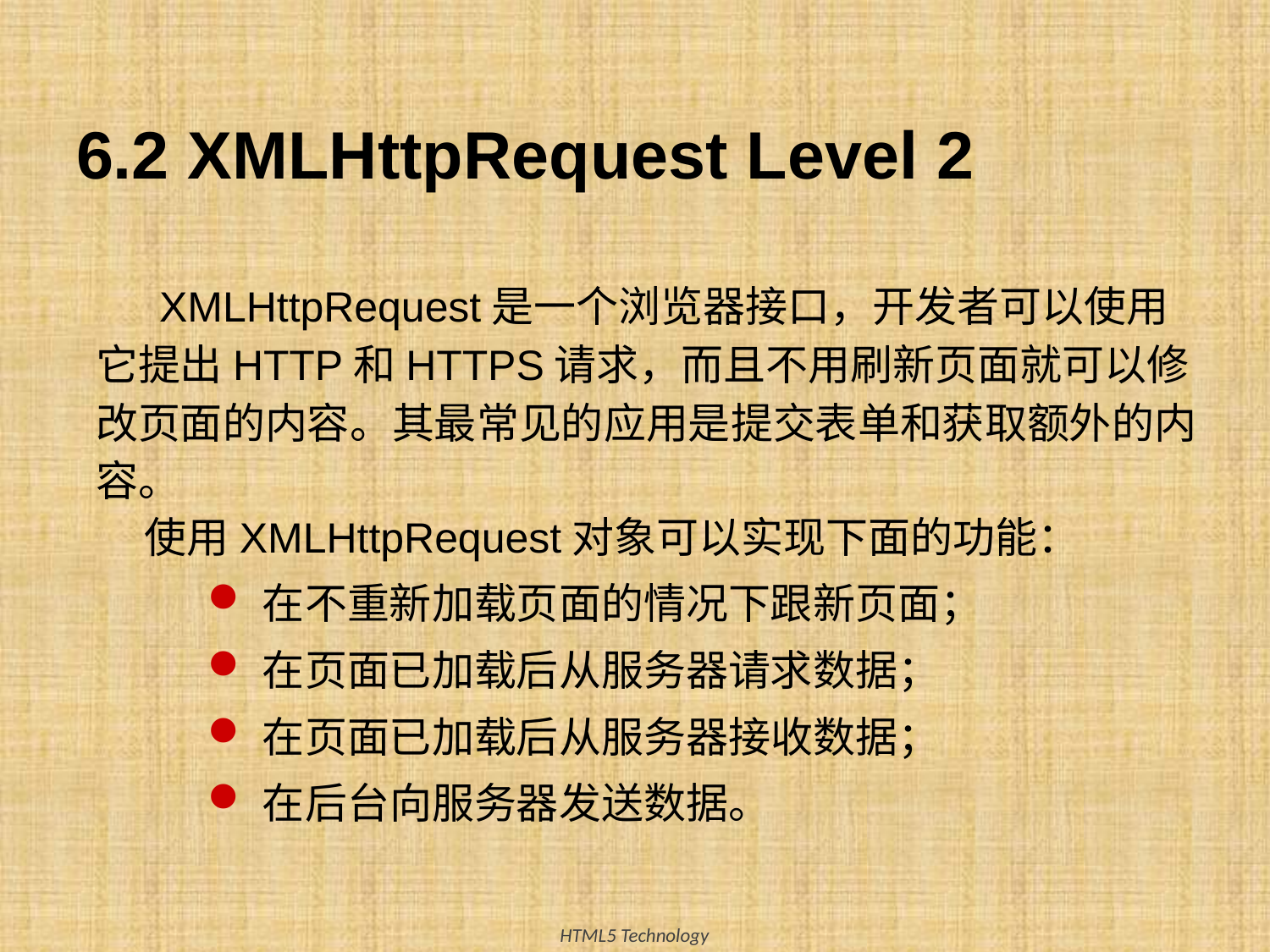

6.2 XMLHttpRequest Level 2
XMLHttpRequest是一个浏览器接口，开发者可以使用它提出HTTP和HTTPS请求，而且不用刷新页面就可以修改页面的内容。其最常见的应用是提交表单和获取额外的内容。
使用XMLHttpRequest对象可以实现下面的功能：
在不重新加载页面的情况下跟新页面；
在页面已加载后从服务器请求数据；
在页面已加载后从服务器接收数据；
在后台向服务器发送数据。

43
HTML5 Technology